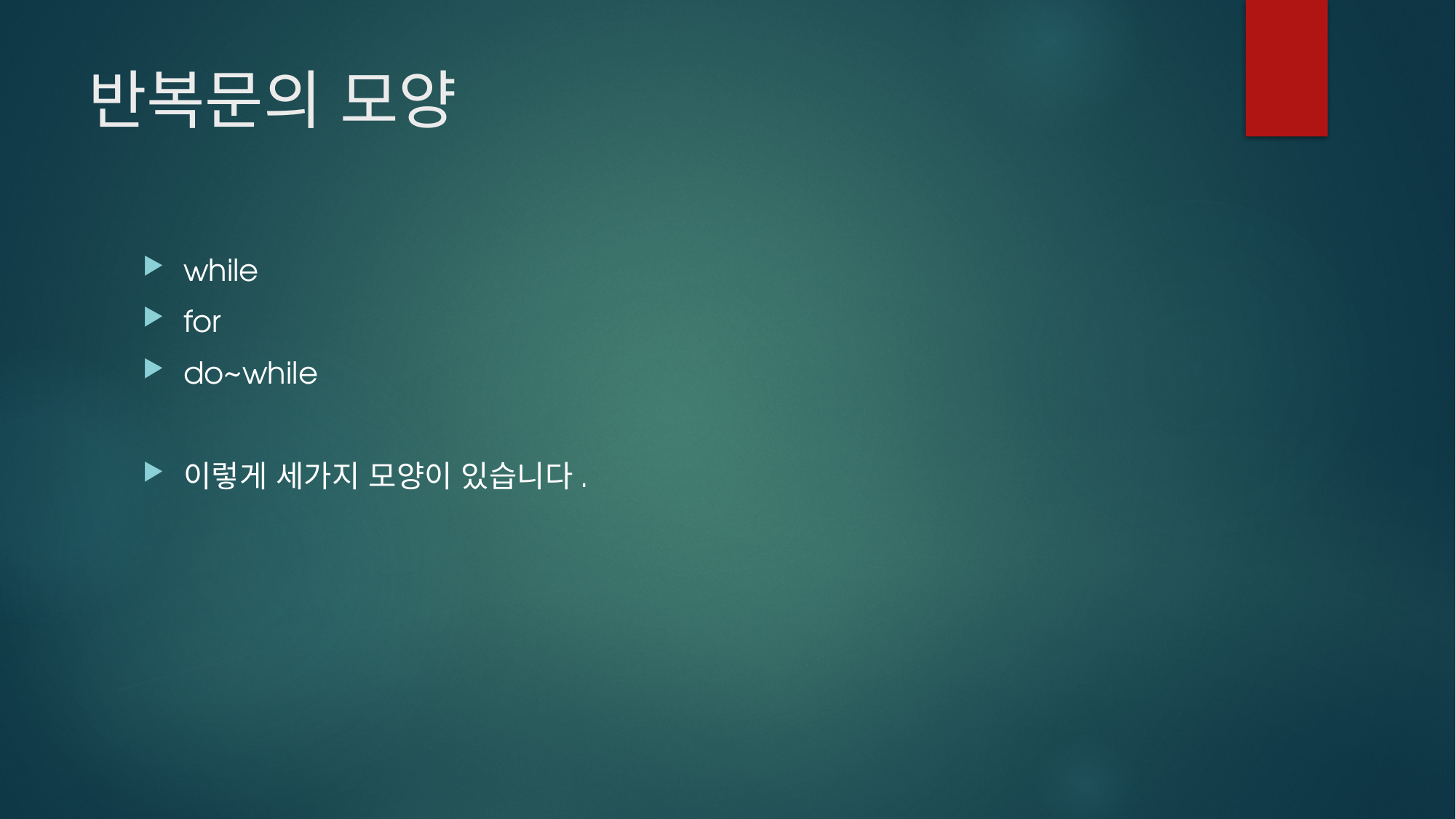

# 반복문의 모양
while
for
do~while

이렇게 세가지 모양이 있습니다.